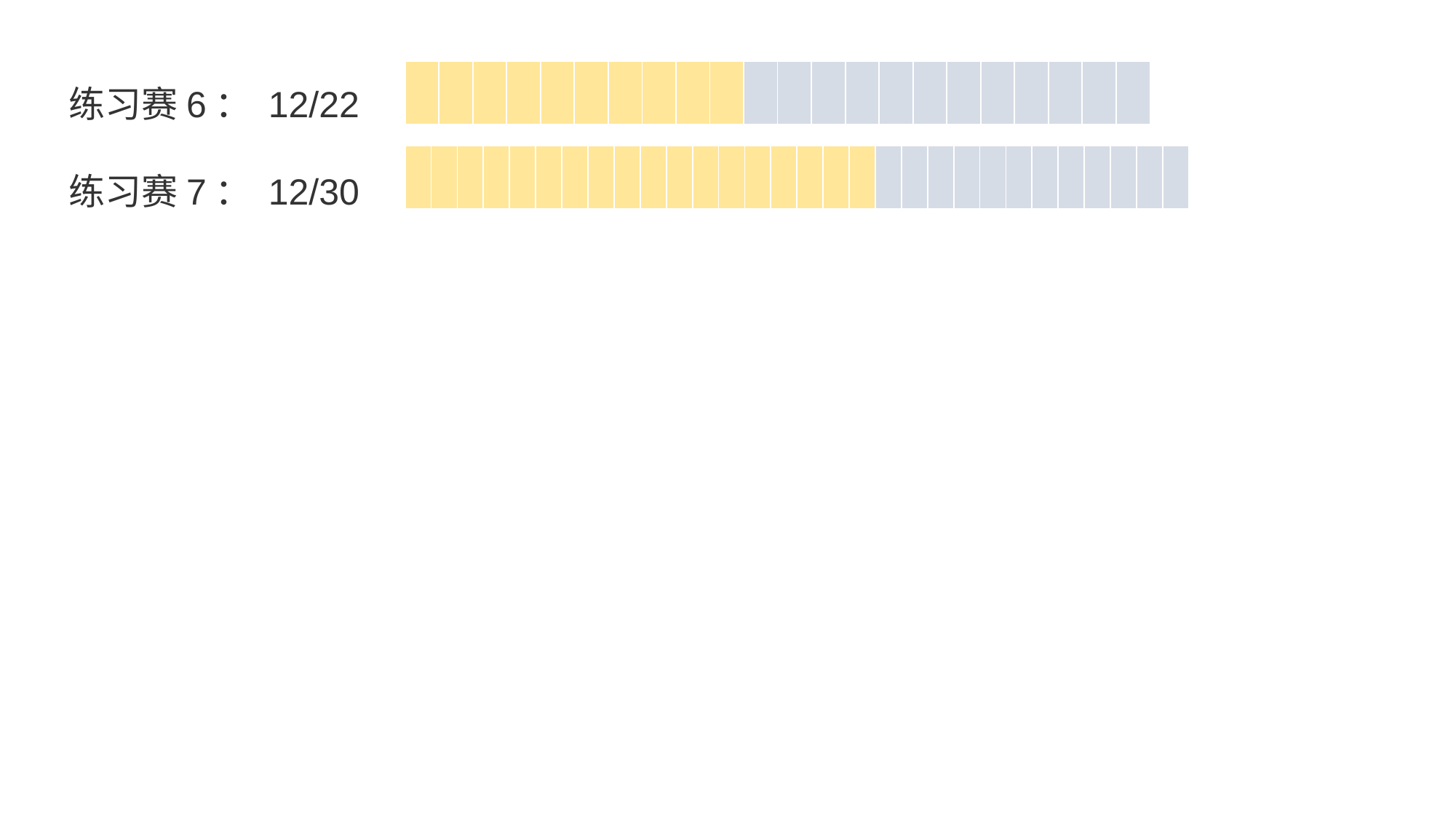

练习赛6： 12/22
练习赛7： 12/30
|  |  |  |  |  |  |  |  |  |  |  |  |  |  |  |  |  |  |  |  |  |  |
| --- | --- | --- | --- | --- | --- | --- | --- | --- | --- | --- | --- | --- | --- | --- | --- | --- | --- | --- | --- | --- | --- |
|  |  |  |  |  |  |  |  |  |  |  |  |  |  |  |  |  |  |  |  |  |  |  |  |  |  |  |  |  |  |
| --- | --- | --- | --- | --- | --- | --- | --- | --- | --- | --- | --- | --- | --- | --- | --- | --- | --- | --- | --- | --- | --- | --- | --- | --- | --- | --- | --- | --- | --- |